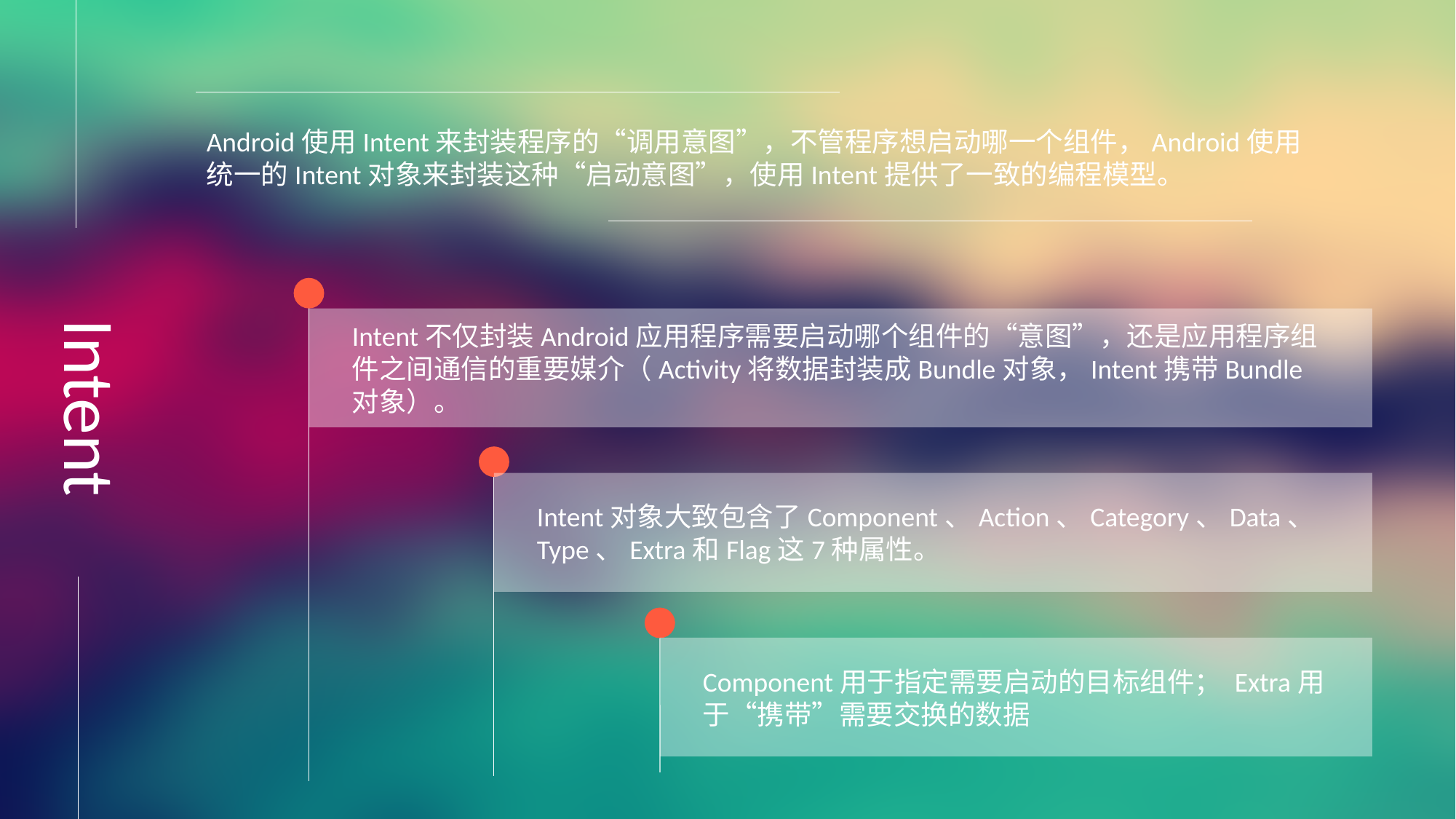

Android使用Intent来封装程序的“调用意图”，不管程序想启动哪一个组件，Android使用统一的Intent对象来封装这种“启动意图”，使用Intent提供了一致的编程模型。

Intent
Intent不仅封装Android应用程序需要启动哪个组件的“意图”，还是应用程序组件之间通信的重要媒介（Activity将数据封装成Bundle对象，Intent携带Bundle对象）。
Intent对象大致包含了Component、Action、Category、Data、Type、Extra和Flag这7种属性。
Component用于指定需要启动的目标组件； Extra用于“携带”需要交换的数据